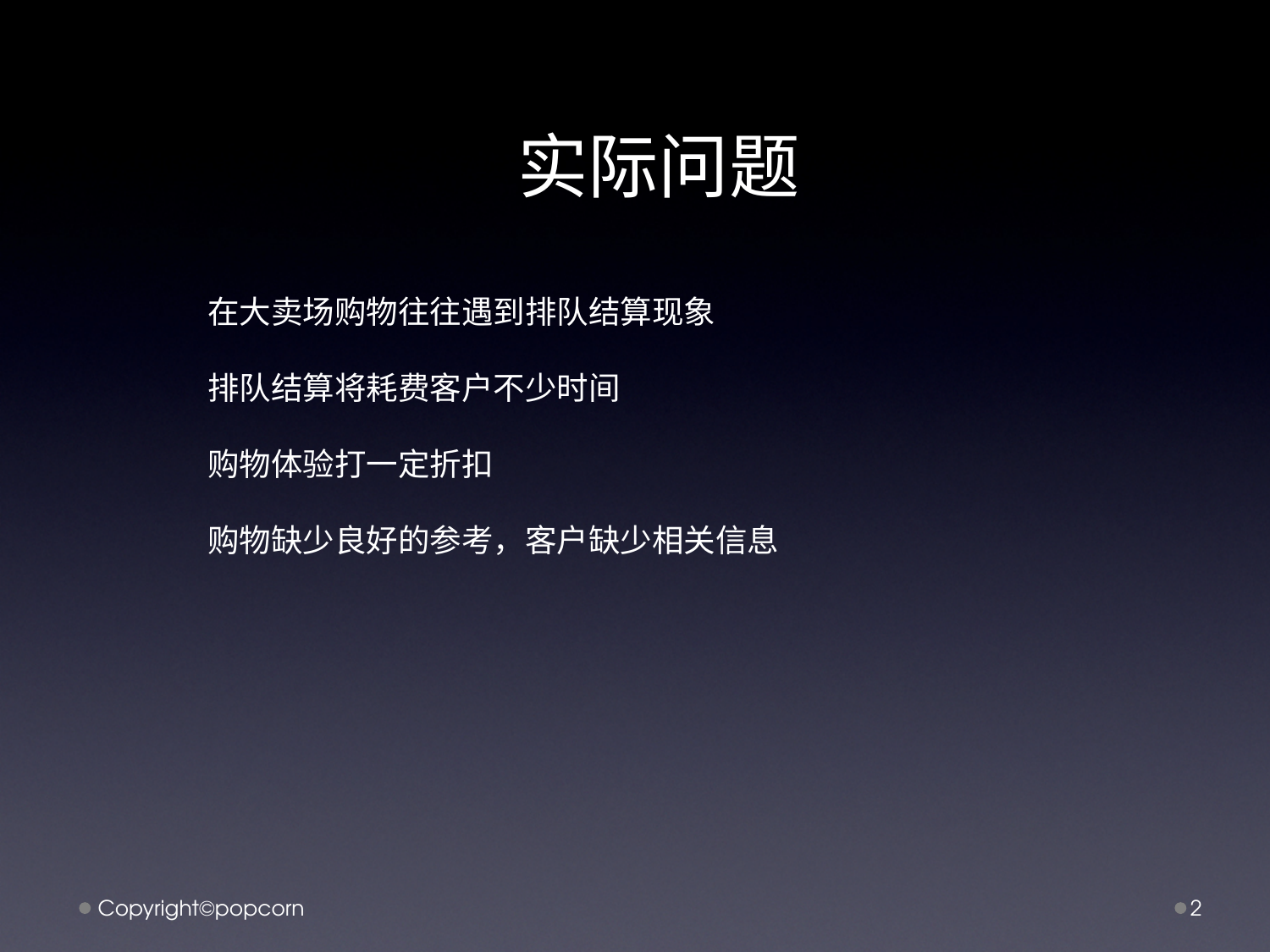

实际问题

在大卖场购物往往遇到排队结算现象

排队结算将耗费客户不少时间

购物体验打一定折扣

购物缺少良好的参考，客户缺少相关信息
Copyright©popcorn
2